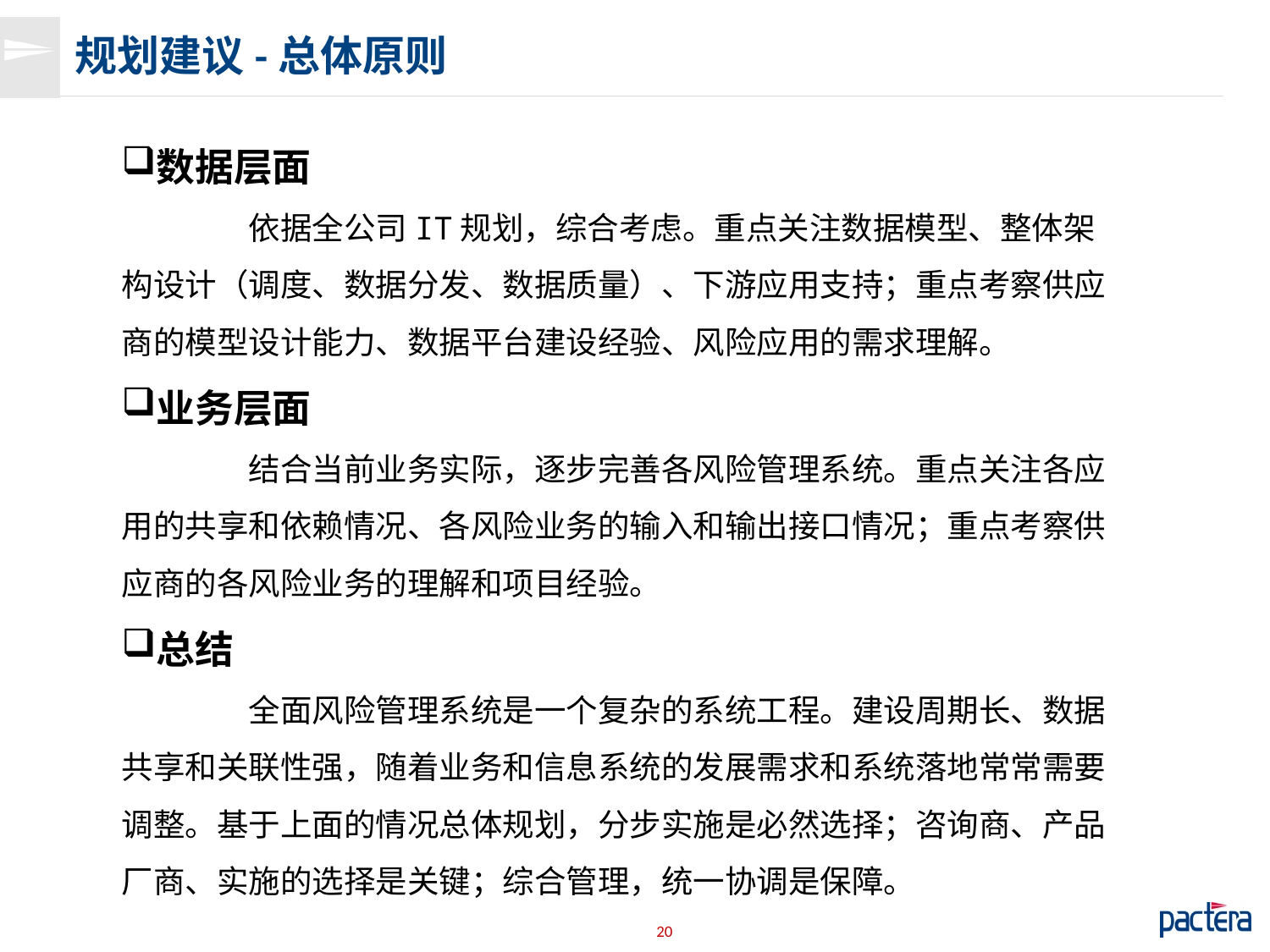

# 规划建议-总体原则
数据层面
	依据全公司IT规划，综合考虑。重点关注数据模型、整体架构设计（调度、数据分发、数据质量）、下游应用支持；重点考察供应商的模型设计能力、数据平台建设经验、风险应用的需求理解。
业务层面
	结合当前业务实际，逐步完善各风险管理系统。重点关注各应用的共享和依赖情况、各风险业务的输入和输出接口情况；重点考察供应商的各风险业务的理解和项目经验。
总结
	全面风险管理系统是一个复杂的系统工程。建设周期长、数据共享和关联性强，随着业务和信息系统的发展需求和系统落地常常需要调整。基于上面的情况总体规划，分步实施是必然选择；咨询商、产品厂商、实施的选择是关键；综合管理，统一协调是保障。
20